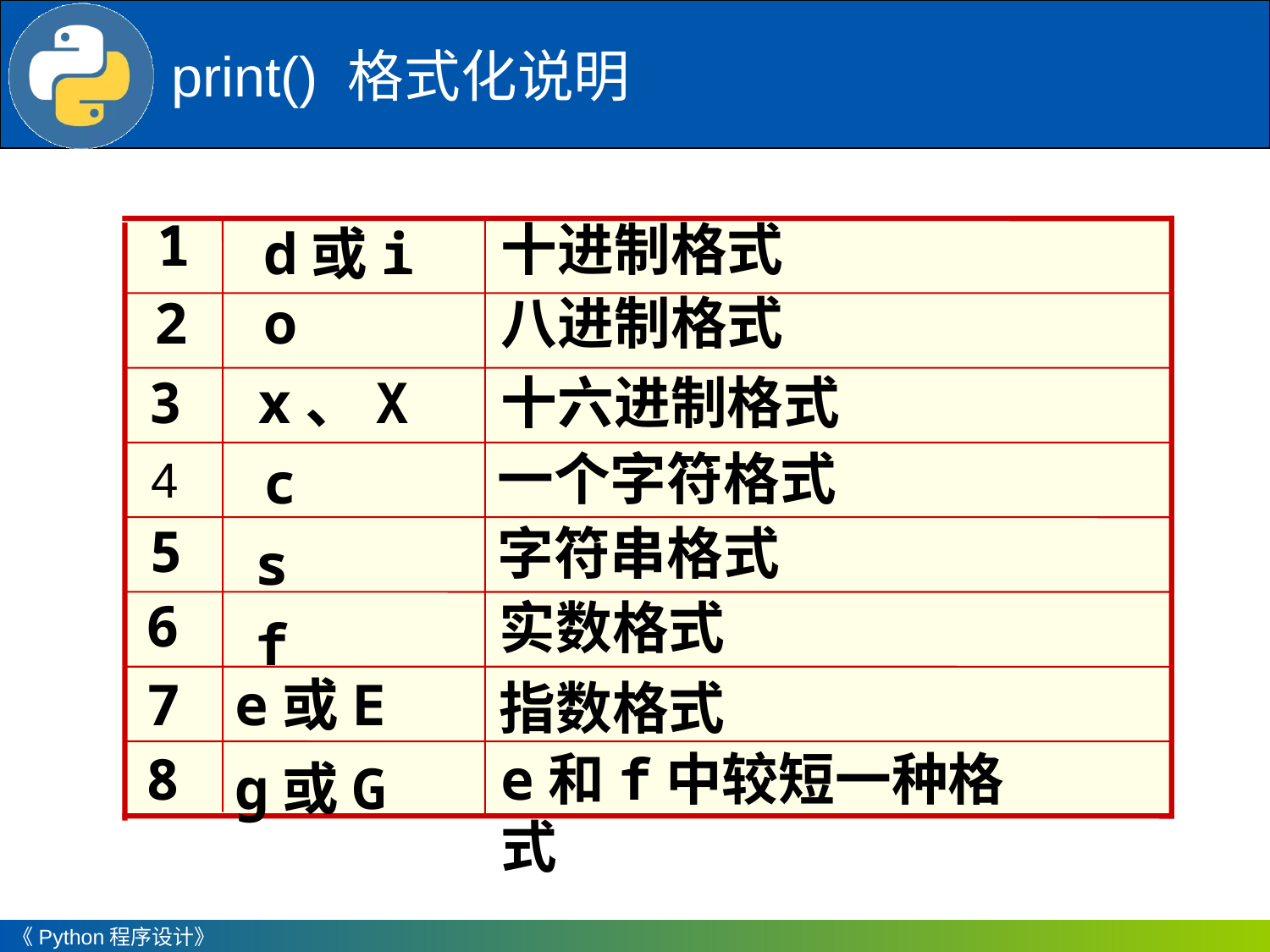

# print() 格式化说明
1
十进制格式
d或i

 4

2
o
八进制格式
3
x、X
十六进制格式

一个字符格式
c
5
字符串格式
s
6
实数格式
f
e或E
7
指数格式
8
e和f中较短一种格式
g或G